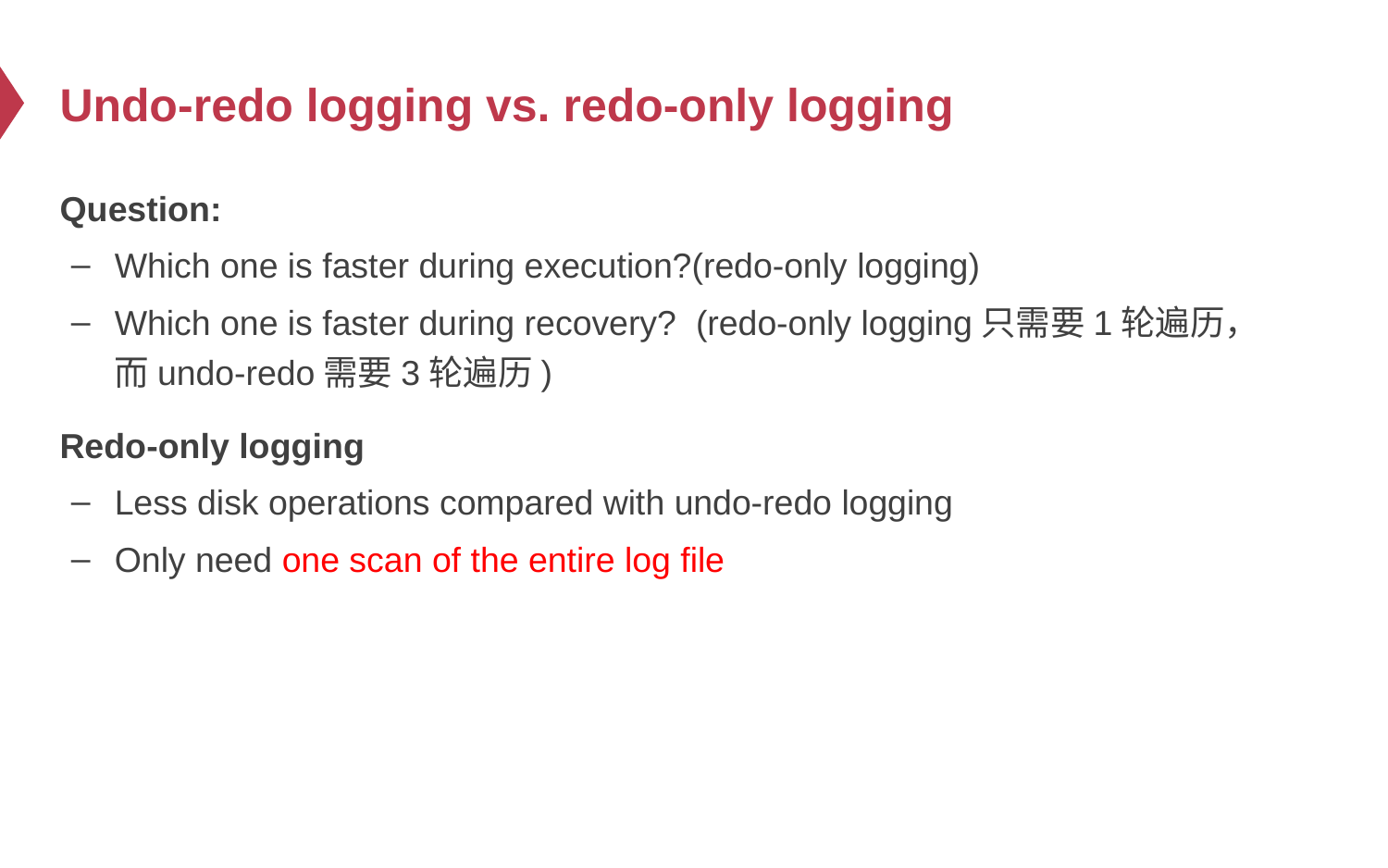

# Undo-redo logging vs. redo-only logging
Question:
Which one is faster during execution?(redo-only logging)
Which one is faster during recovery?  (redo-only logging只需要1轮遍历，而undo-redo需要3轮遍历)
Redo-only logging
Less disk operations compared with undo-redo logging
Only need one scan of the entire log file
85